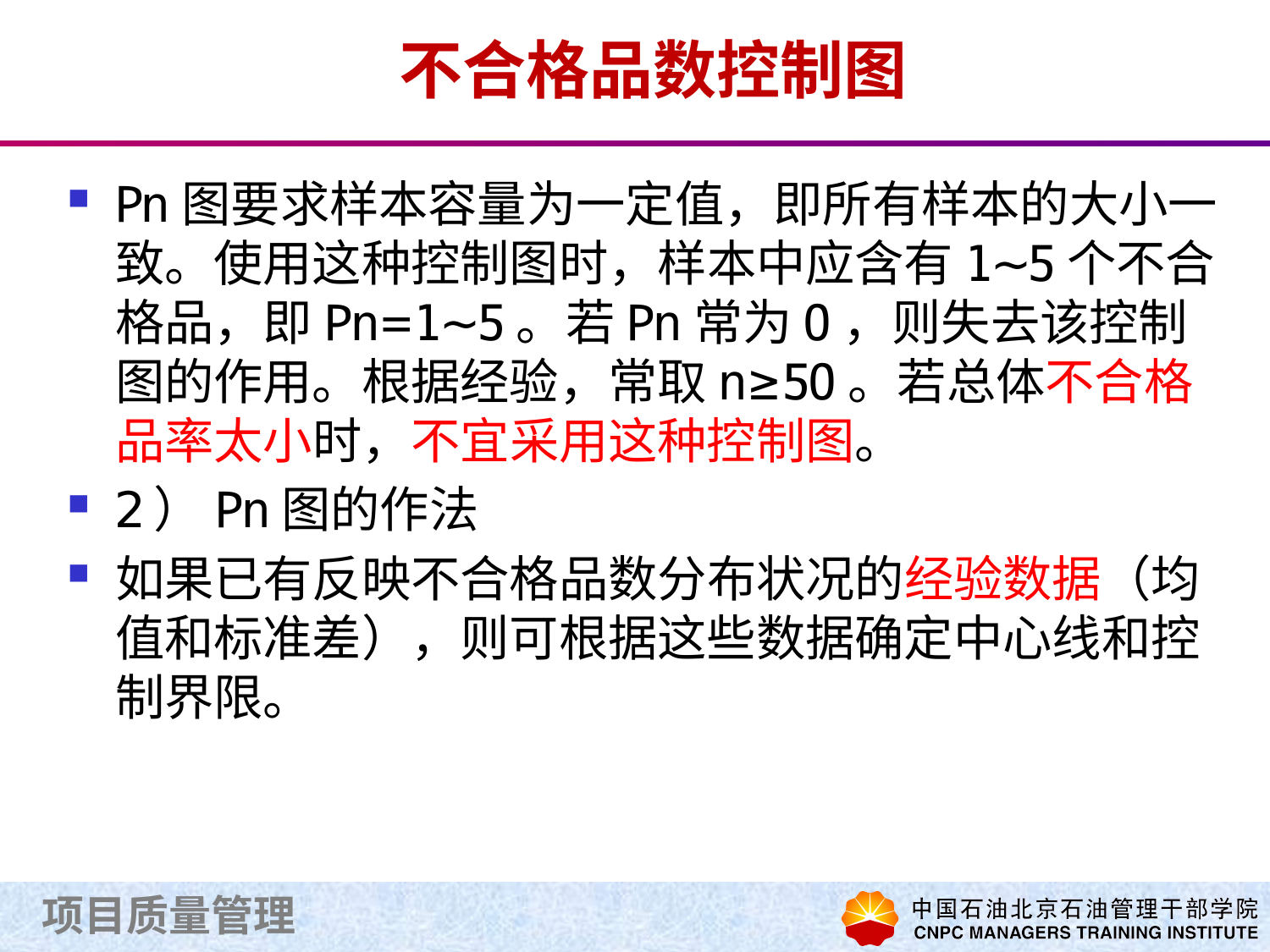

# 不合格品数控制图
Pn图要求样本容量为一定值，即所有样本的大小一致。使用这种控制图时，样本中应含有1~5个不合格品，即Pn=1~5。若Pn常为0，则失去该控制图的作用。根据经验，常取n≥50。若总体不合格品率太小时，不宜采用这种控制图。
2）Pn图的作法
如果已有反映不合格品数分布状况的经验数据（均值和标准差），则可根据这些数据确定中心线和控制界限。